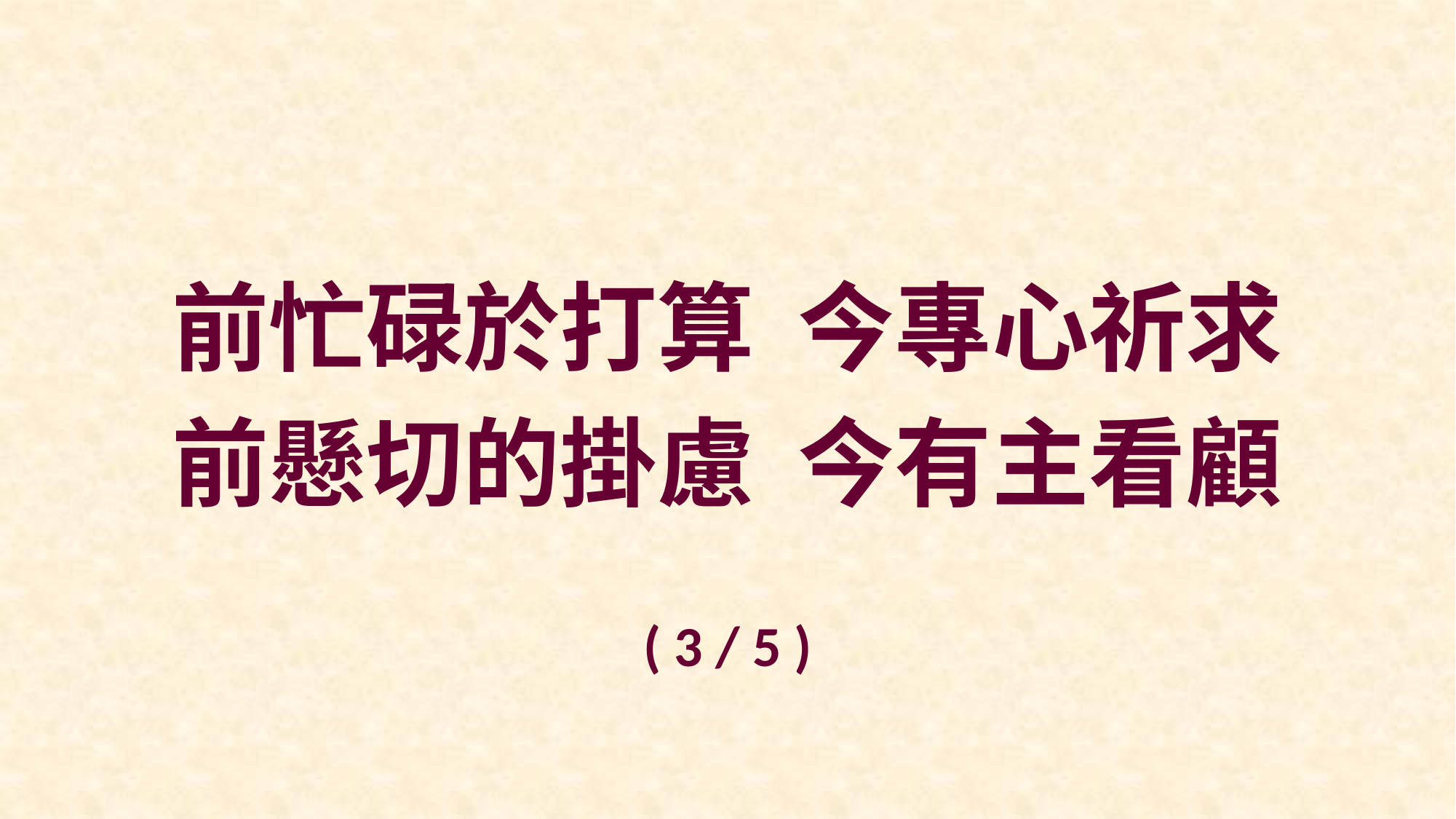

前忙碌於打算  今專心祈求
前懸切的掛慮  今有主看顧
( 3 / 5 )